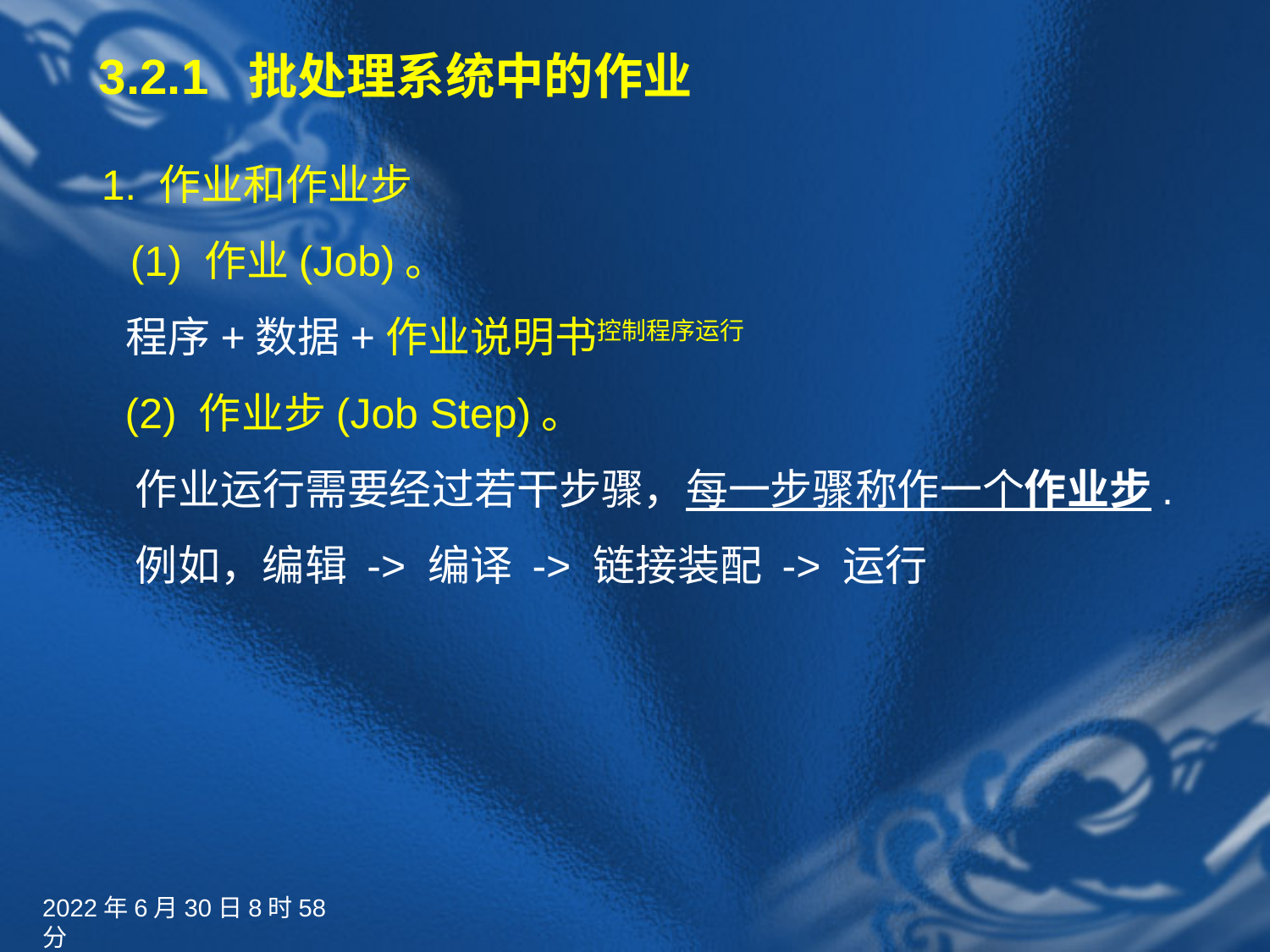

# 3.2.1  批处理系统中的作业
  1. 作业和作业步
　(1) 作业(Job)。
    程序+数据+作业说明书控制程序运行
    (2) 作业步(Job Step)。
     作业运行需要经过若干步骤，每一步骤称作一个作业步.
     例如，编辑 -> 编译 -> 链接装配 -> 运行
2022年6月30日8时58分